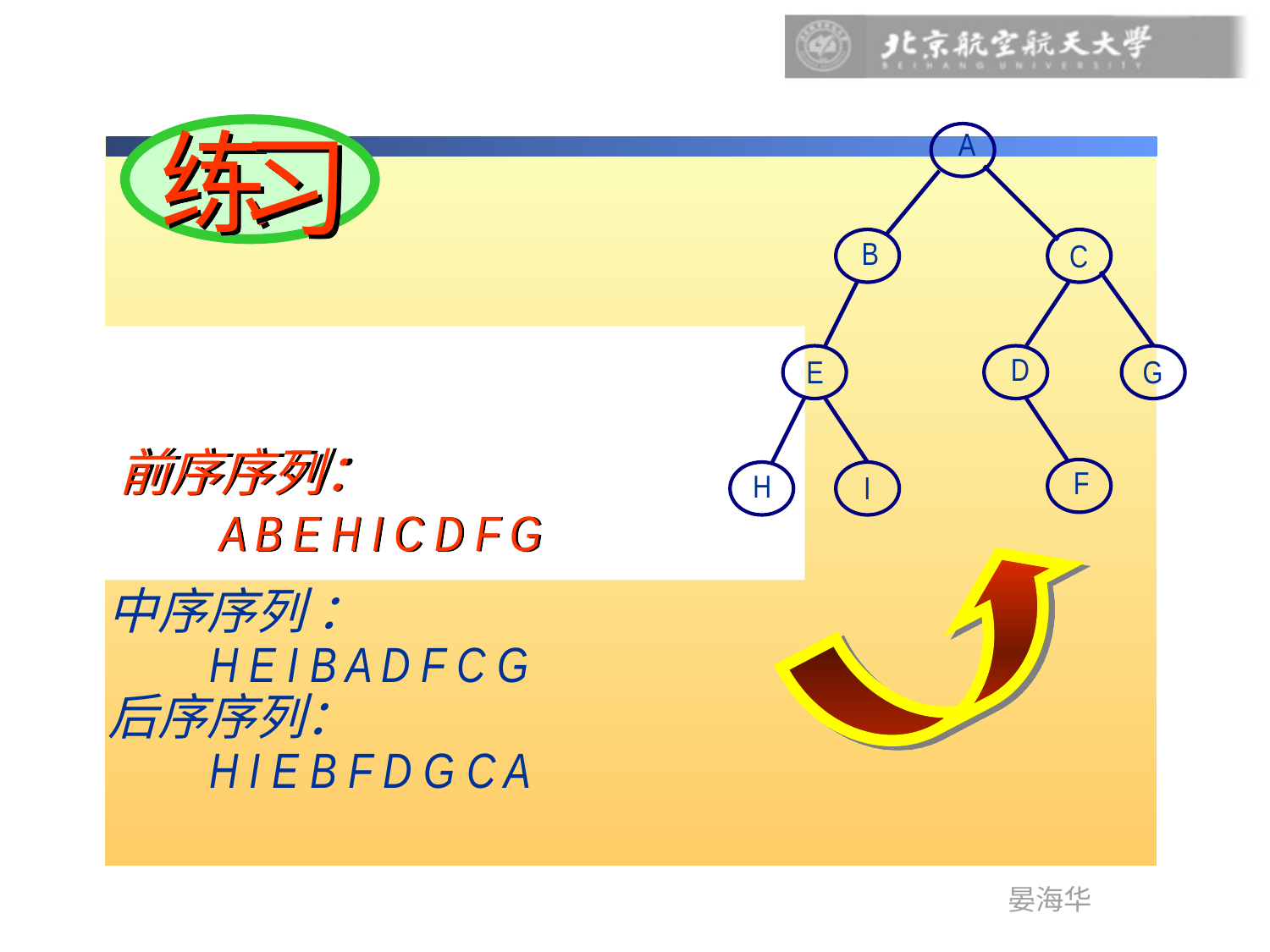

练
习

A

B

C

D

E

G

F

H

I

前序序列：
         A B E H I C D F G

前序序列
中序序列 ：
         H E I B A D F C G
后序序列：
         H I E B F D G C A